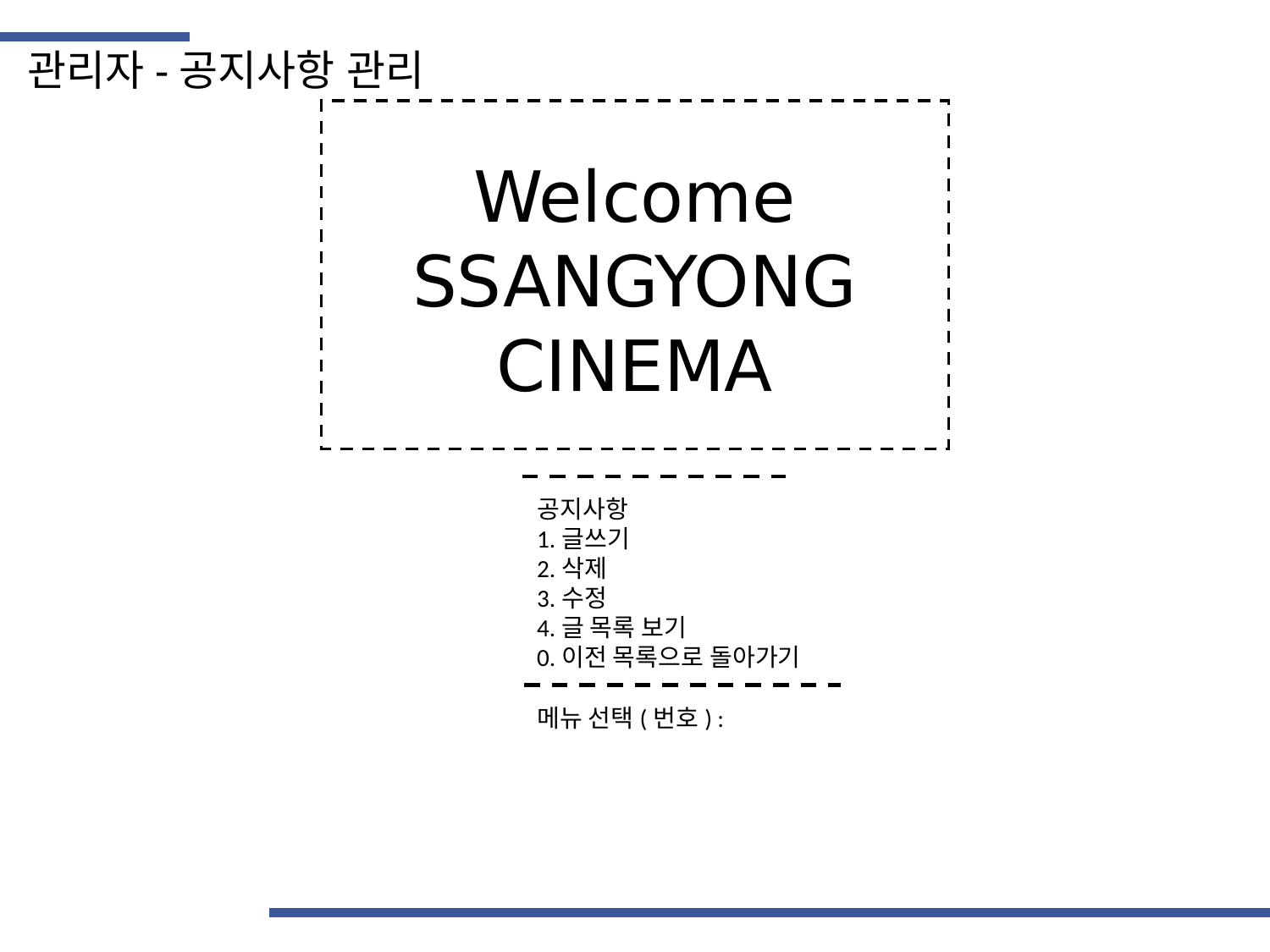

관리자-공지사항 관리

Welcome
SSANGYONG
CINEMA
공지사항
1.글쓰기
2.삭제
3.수정
4.글 목록 보기
0.이전 목록으로 돌아가기
메뉴 선택(번호) :